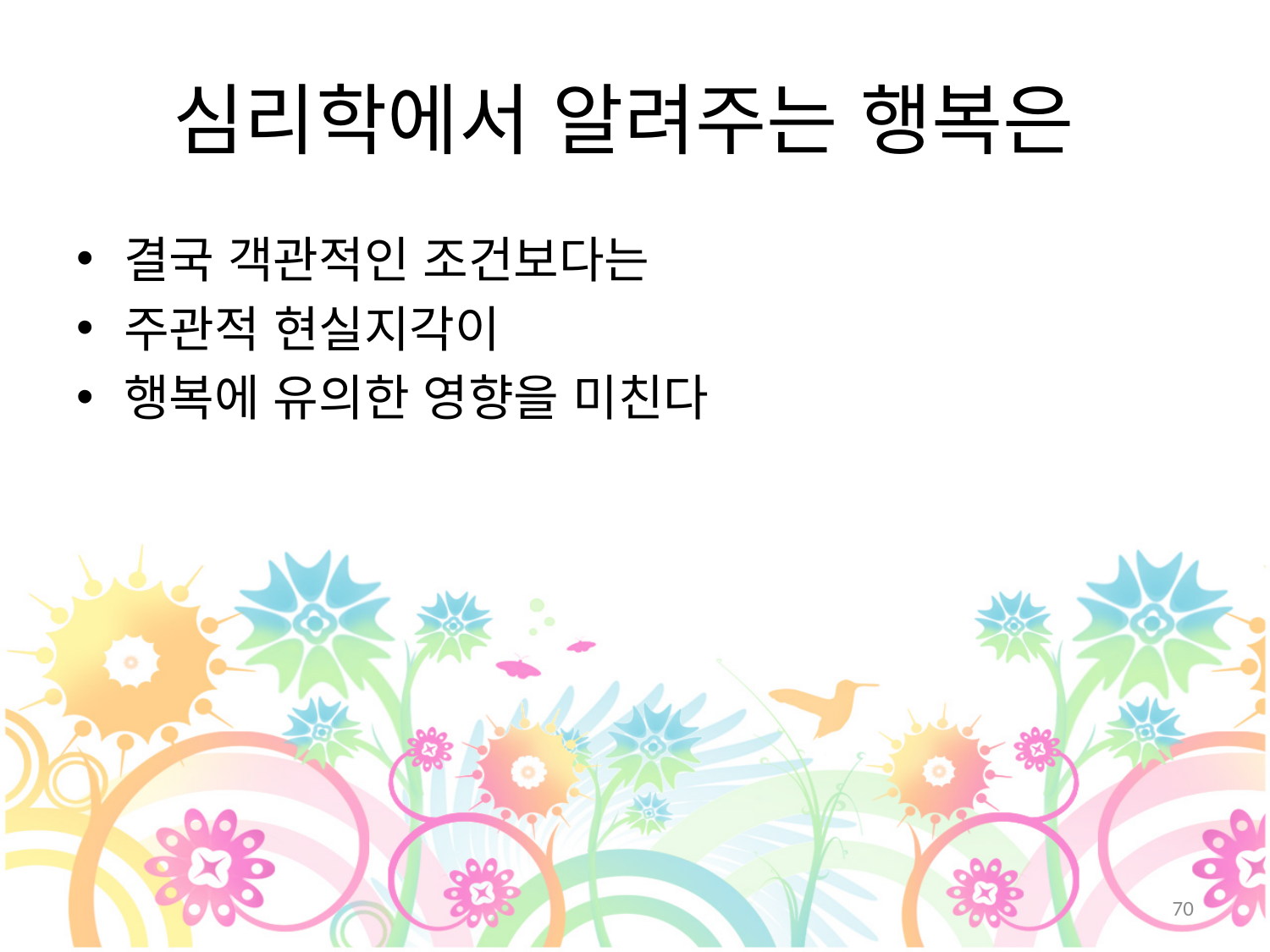

# 심리학에서 알려주는 행복은
결국 객관적인 조건보다는
주관적 현실지각이
행복에 유의한 영향을 미친다
70